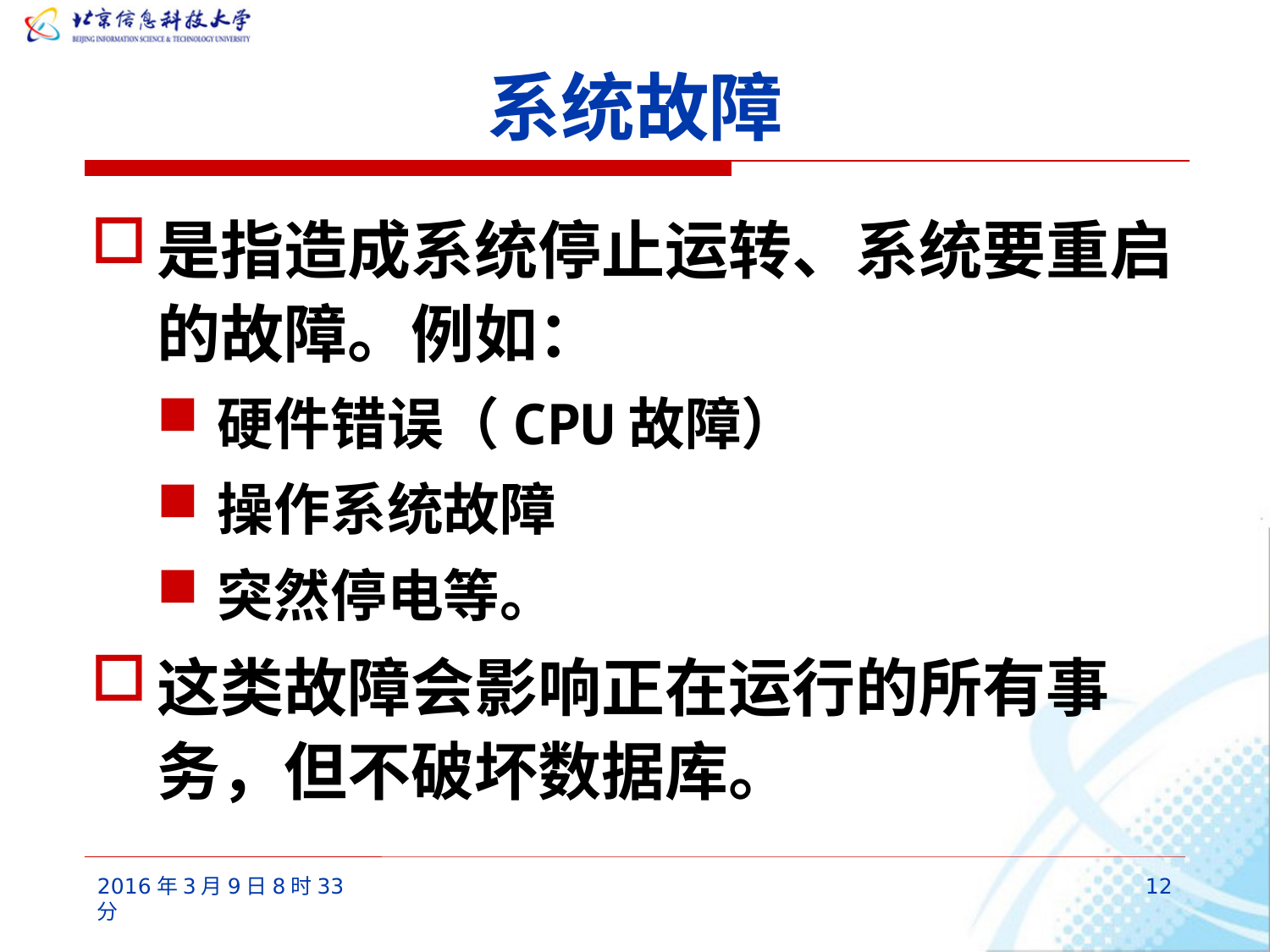

# 系统故障
是指造成系统停止运转、系统要重启的故障。例如：
硬件错误（CPU故障）
操作系统故障
突然停电等。
这类故障会影响正在运行的所有事务，但不破坏数据库。
2016年3月9日8时33分
12